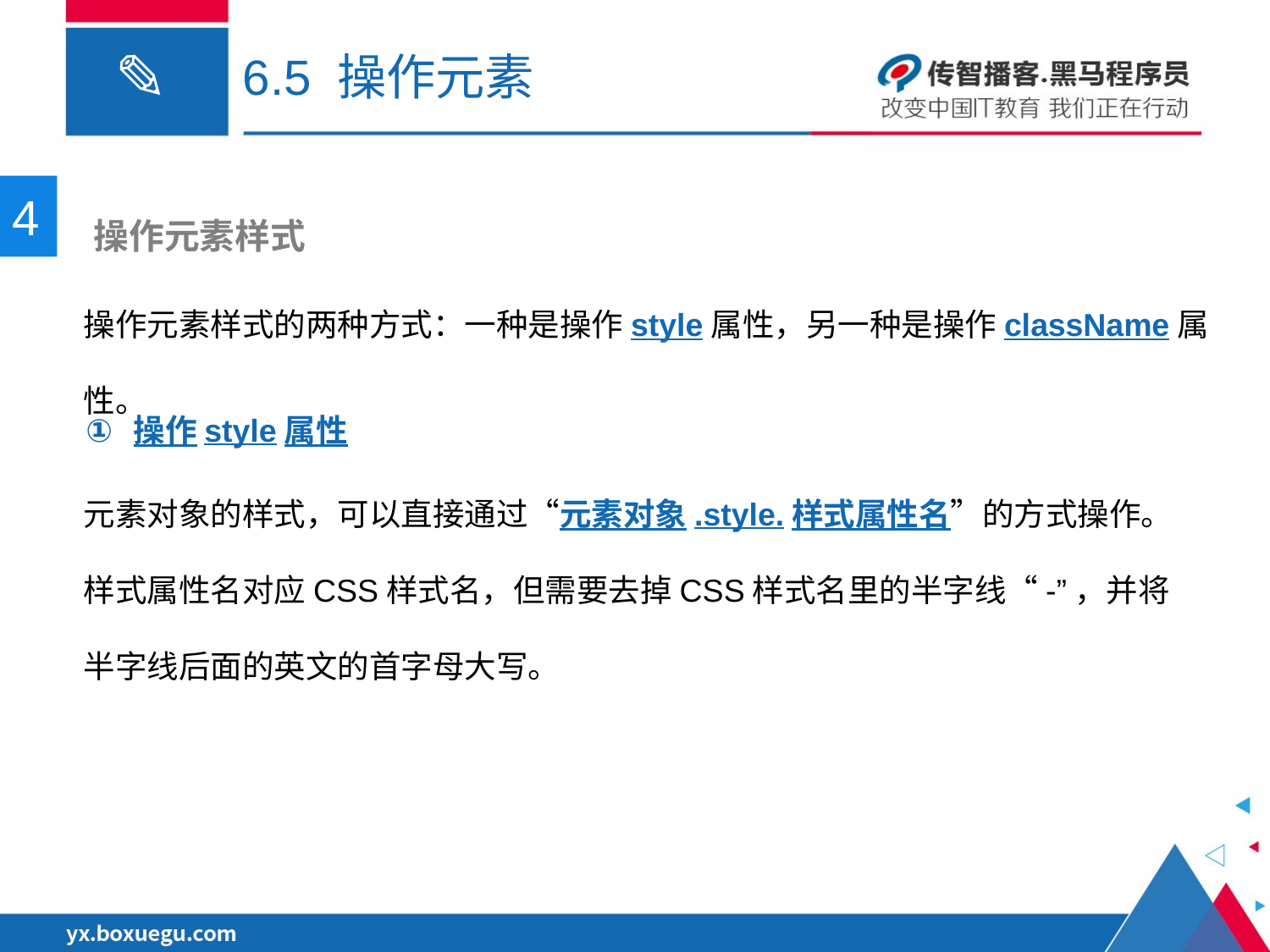

# 6.5 操作元素

4
  操作元素样式
操作元素样式的两种方式：一种是操作style属性，另一种是操作className属性。
操作style属性
元素对象的样式，可以直接通过“元素对象.style.样式属性名”的方式操作。样式属性名对应CSS样式名，但需要去掉CSS样式名里的半字线“-”，并将半字线后面的英文的首字母大写。